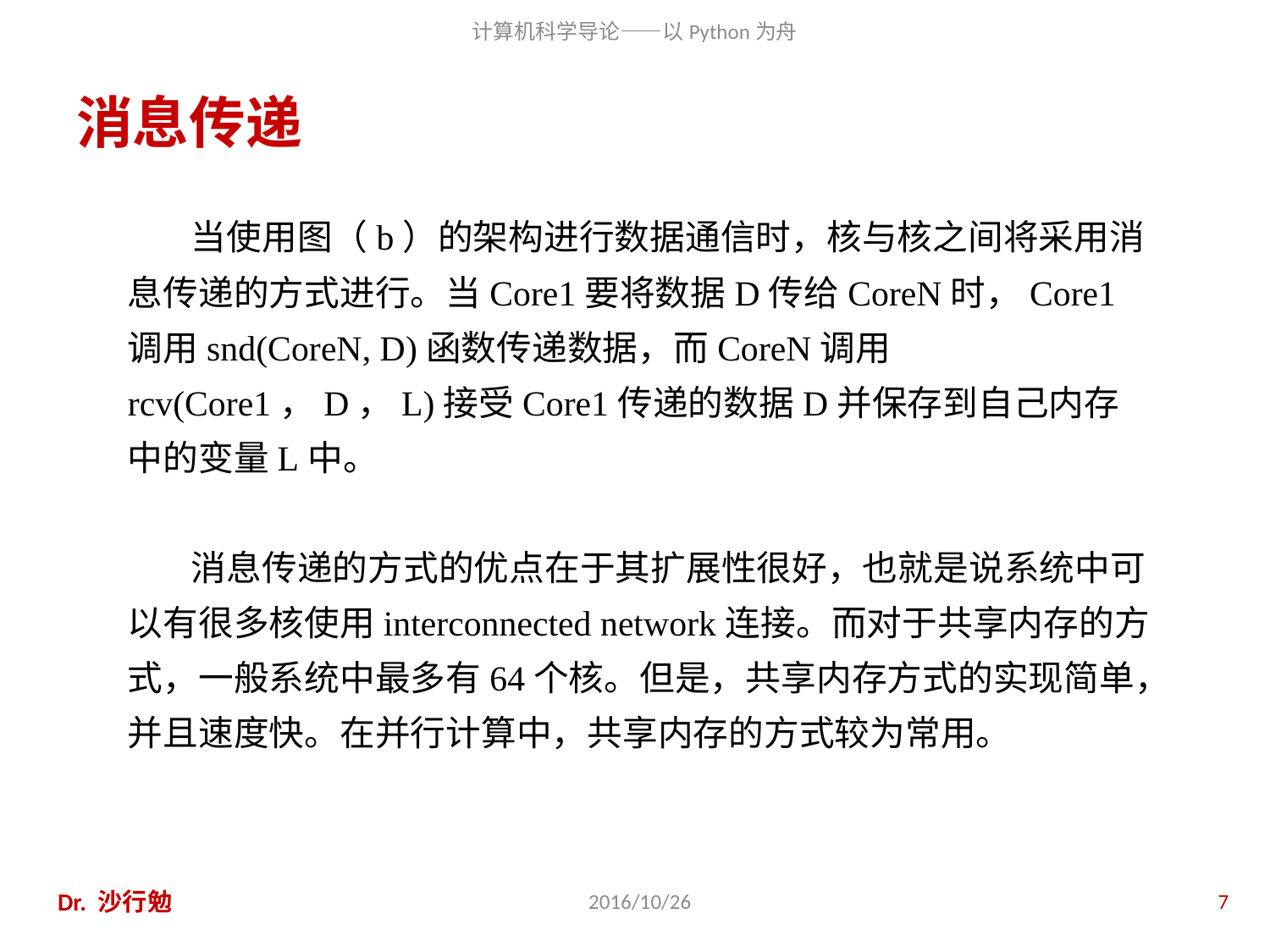

# 消息传递
当使用图（b）的架构进行数据通信时，核与核之间将采用消息传递的方式进行。当Core1要将数据D传给CoreN时，Core1调用snd(CoreN, D)函数传递数据，而CoreN调用rcv(Core1，D，L)接受Core1传递的数据D并保存到自己内存中的变量L中。

消息传递的方式的优点在于其扩展性很好，也就是说系统中可以有很多核使用interconnected network连接。而对于共享内存的方式，一般系统中最多有64个核。但是，共享内存方式的实现简单，并且速度快。在并行计算中，共享内存的方式较为常用。
Dr. 沙行勉
2016/10/26
7